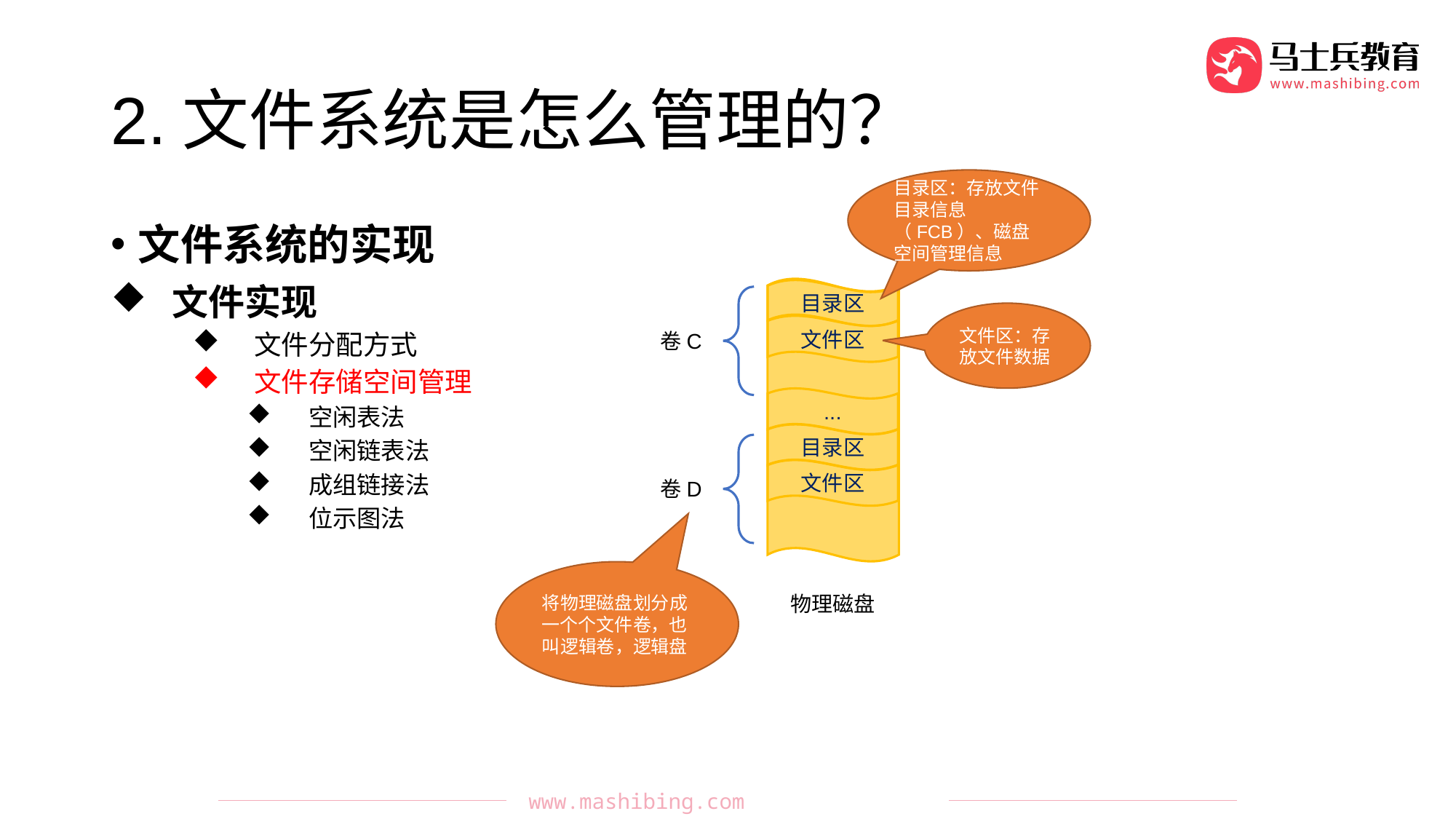

# 2.文件系统是怎么管理的？
目录区：存放文件目录信息（FCB）、磁盘空间管理信息
文件系统的实现
文件实现
文件分配方式
文件存储空间管理
空闲表法
空闲链表法
成组链接法
位示图法

目录区
文件区
...
目录区
文件区

文件区：存放文件数据
卷C

卷D
将物理磁盘划分成一个个文件卷，也叫逻辑卷，逻辑盘
物理磁盘